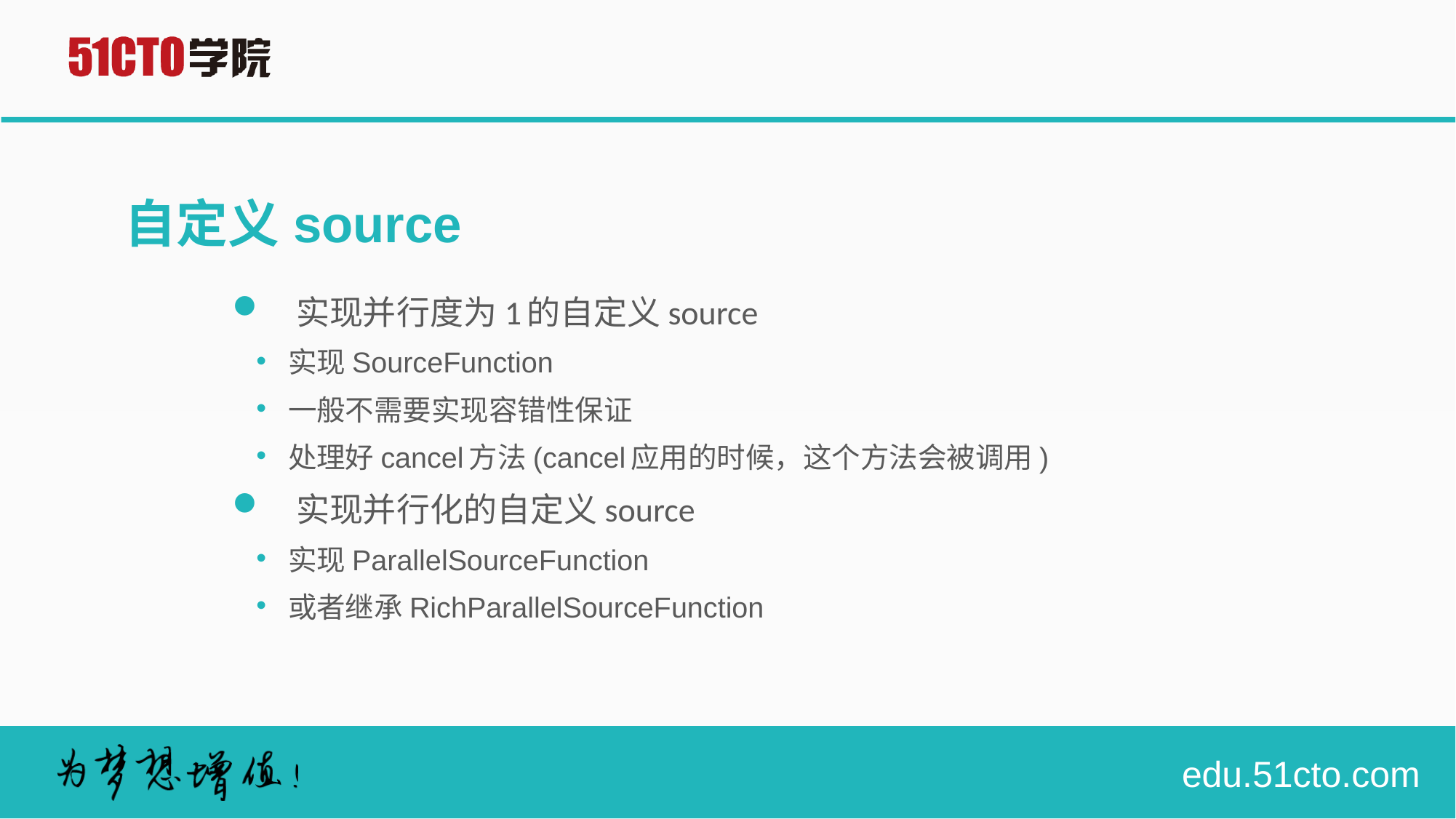

# 自定义source
实现并行度为1的自定义source
实现SourceFunction
一般不需要实现容错性保证
处理好cancel方法(cancel应用的时候，这个方法会被调用)
实现并行化的自定义source
实现ParallelSourceFunction
或者继承RichParallelSourceFunction